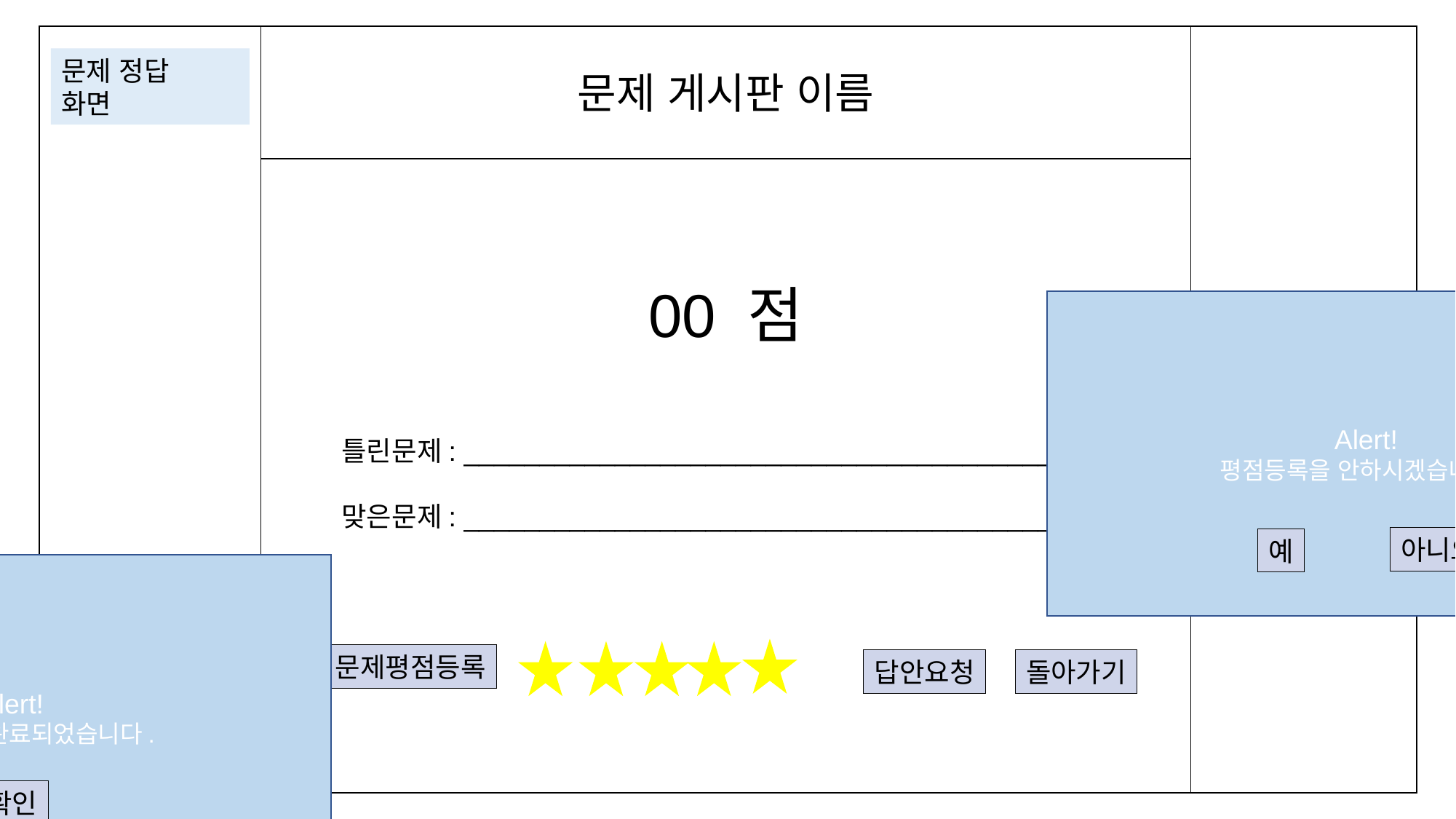

문제 정답
화면
문제 게시판 이름
00 점
Alert!
평점등록을 안하시겠습니까?
틀린문제: _________________________________________

맞은문제: _________________________________________

아니오
예
Alert!
평점등록이 완료되었습니다.

문제평점등록
답안요청
돌아가기
확인